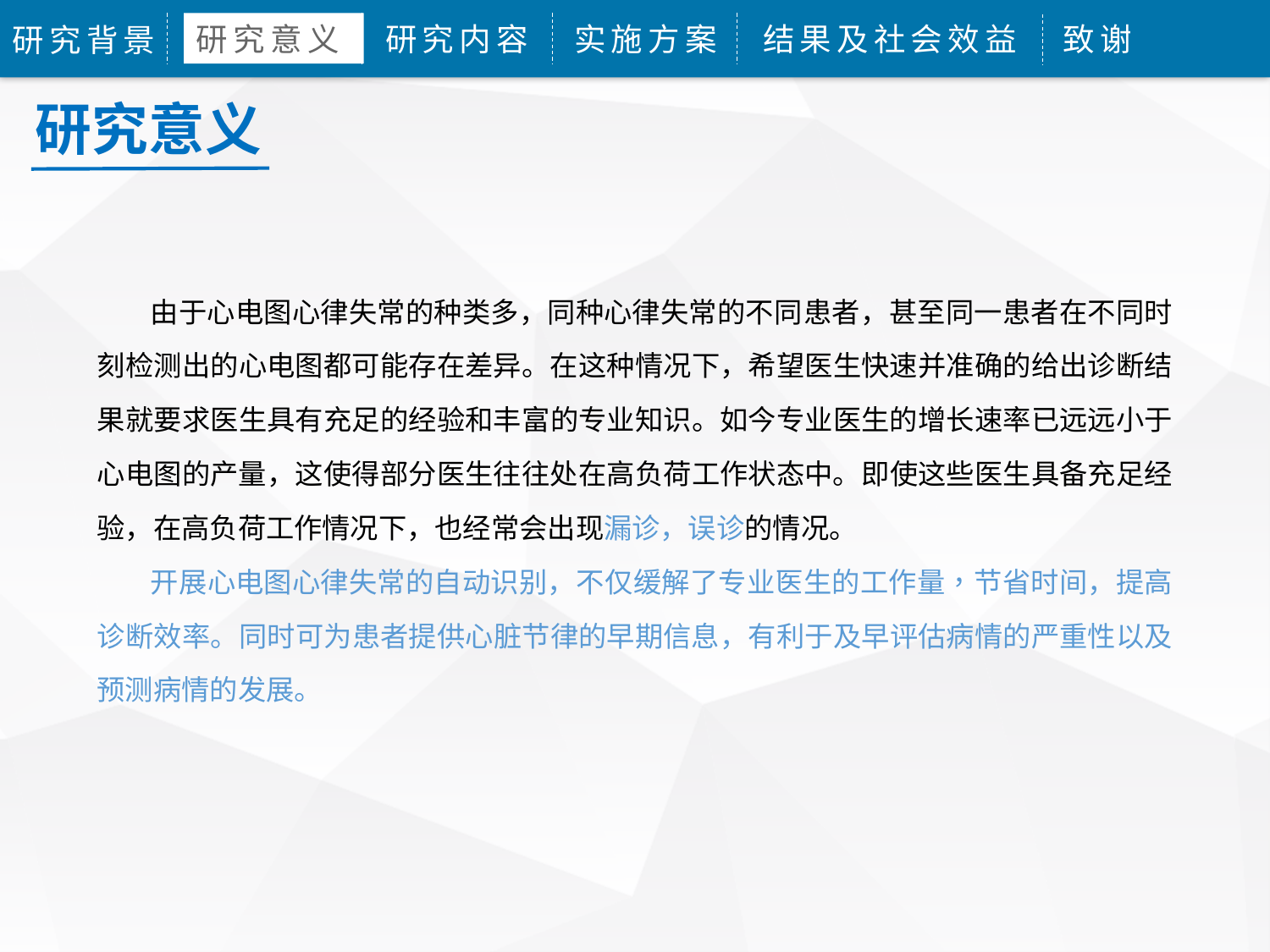

研究意义
研究内容
实施方案
结果及社会效益
致谢
研究背景
研究意义
       由于心电图心律失常的种类多，同种心律失常的不同患者，甚至同一患者在不同时刻检测出的心电图都可能存在差异。在这种情况下，希望医生快速并准确的给出诊断结果就要求医生具有充足的经验和丰富的专业知识。如今专业医生的增长速率已远远小于心电图的产量，这使得部分医生往往处在高负荷工作状态中。即使这些医生具备充足经验，在高负荷工作情况下，也经常会出现漏诊，误诊的情况。
       开展心电图心律失常的自动识别，不仅缓解了专业医生的工作量，节省时间，提高诊断效率。同时可为患者提供心脏节律的早期信息，有利于及早评估病情的严重性以及预测病情的发展。